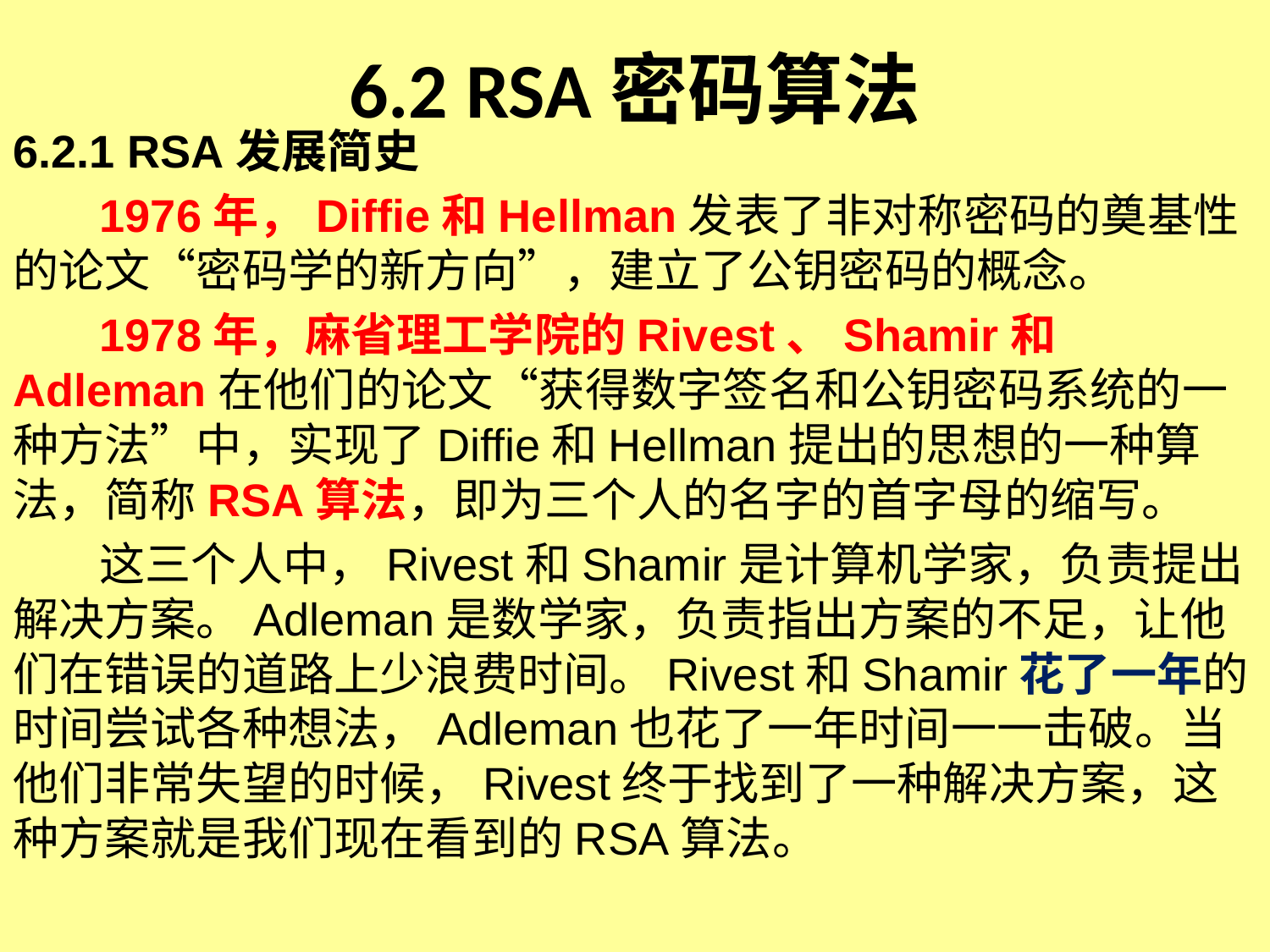

# 6.2 RSA密码算法
6.2.1 RSA发展简史
1976年，Diffie和Hellman发表了非对称密码的奠基性的论文“密码学的新方向”，建立了公钥密码的概念。
1978年，麻省理工学院的Rivest、Shamir和Adleman在他们的论文“获得数字签名和公钥密码系统的一种方法”中，实现了Diffie和Hellman提出的思想的一种算法，简称RSA算法，即为三个人的名字的首字母的缩写。
这三个人中，Rivest和Shamir是计算机学家，负责提出解决方案。Adleman是数学家，负责指出方案的不足，让他们在错误的道路上少浪费时间。Rivest和Shamir花了一年的时间尝试各种想法，Adleman也花了一年时间一一击破。当他们非常失望的时候，Rivest终于找到了一种解决方案，这种方案就是我们现在看到的RSA算法。